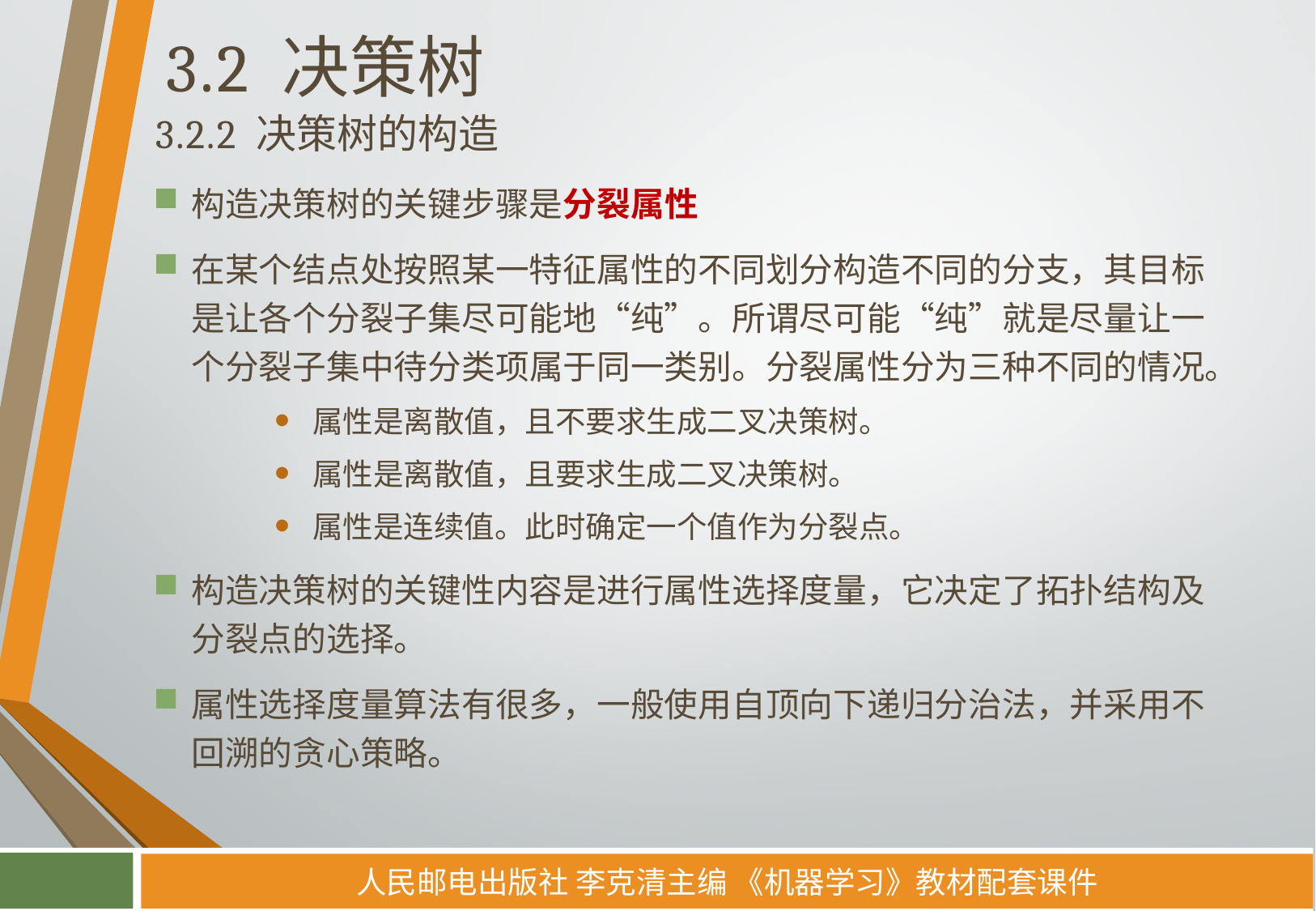

# 3.2 决策树
3.2.2 决策树的构造
构造决策树的关键步骤是分裂属性
在某个结点处按照某一特征属性的不同划分构造不同的分支，其目标是让各个分裂子集尽可能地“纯”。所谓尽可能“纯”就是尽量让一个分裂子集中待分类项属于同一类别。分裂属性分为三种不同的情况。
属性是离散值，且不要求生成二叉决策树。
属性是离散值，且要求生成二叉决策树。
属性是连续值。此时确定一个值作为分裂点。
构造决策树的关键性内容是进行属性选择度量，它决定了拓扑结构及分裂点的选择。
属性选择度量算法有很多，一般使用自顶向下递归分治法，并采用不回溯的贪心策略。